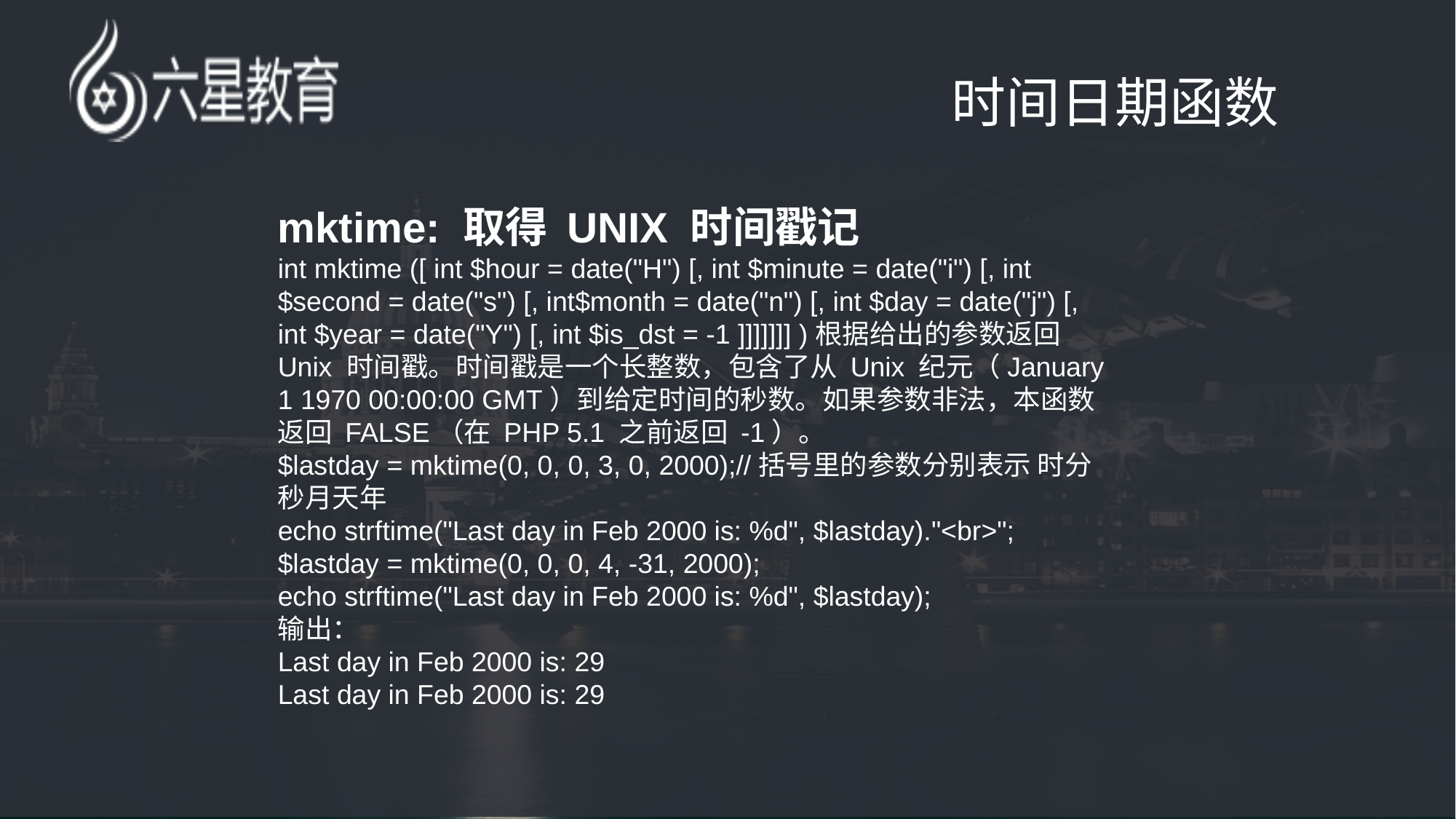

# 时间日期函数
mktime: 取得 UNIX 时间戳记
int mktime ([ int $hour = date("H") [, int $minute = date("i") [, int $second = date("s") [, int$month = date("n") [, int $day = date("j") [, int $year = date("Y") [, int $is_dst = -1 ]]]]]]] )根据给出的参数返回 Unix 时间戳。时间戳是一个长整数，包含了从 Unix 纪元（January 1 1970 00:00:00 GMT）到给定时间的秒数。如果参数非法，本函数返回 FALSE（在 PHP 5.1 之前返回 -1）。
$lastday = mktime(0, 0, 0, 3, 0, 2000);//括号里的参数分别表示 时分秒月天年
echo strftime("Last day in Feb 2000 is: %d", $lastday)."<br>";
$lastday = mktime(0, 0, 0, 4, -31, 2000);
echo strftime("Last day in Feb 2000 is: %d", $lastday);
输出：
Last day in Feb 2000 is: 29
Last day in Feb 2000 is: 29